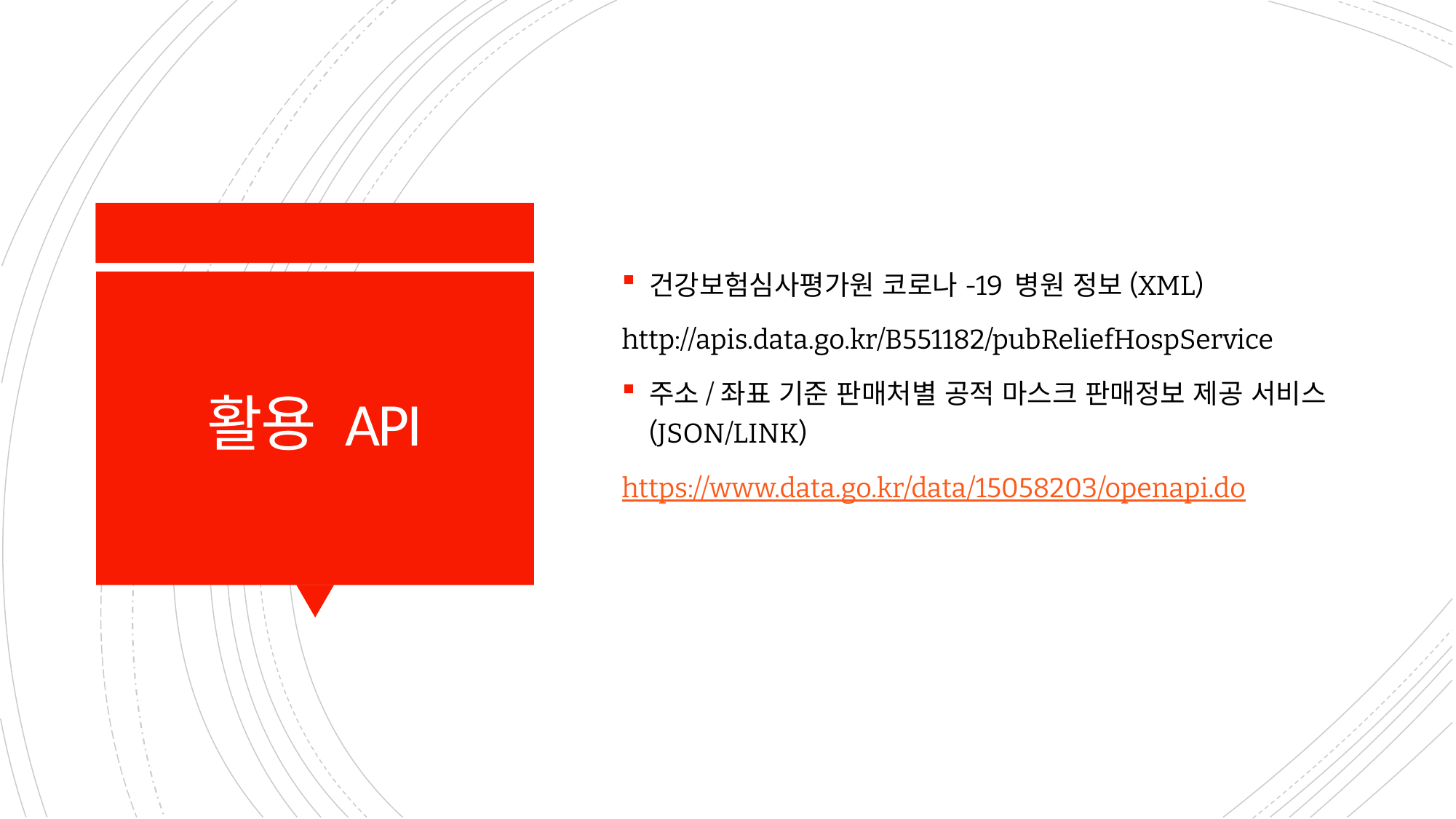

건강보험심사평가원 코로나-19 병원 정보(XML)
http://apis.data.go.kr/B551182/pubReliefHospService
주소/좌표 기준 판매처별 공적 마스크 판매정보 제공 서비스(JSON/LINK)
https://www.data.go.kr/data/15058203/openapi.do

# 활용 API